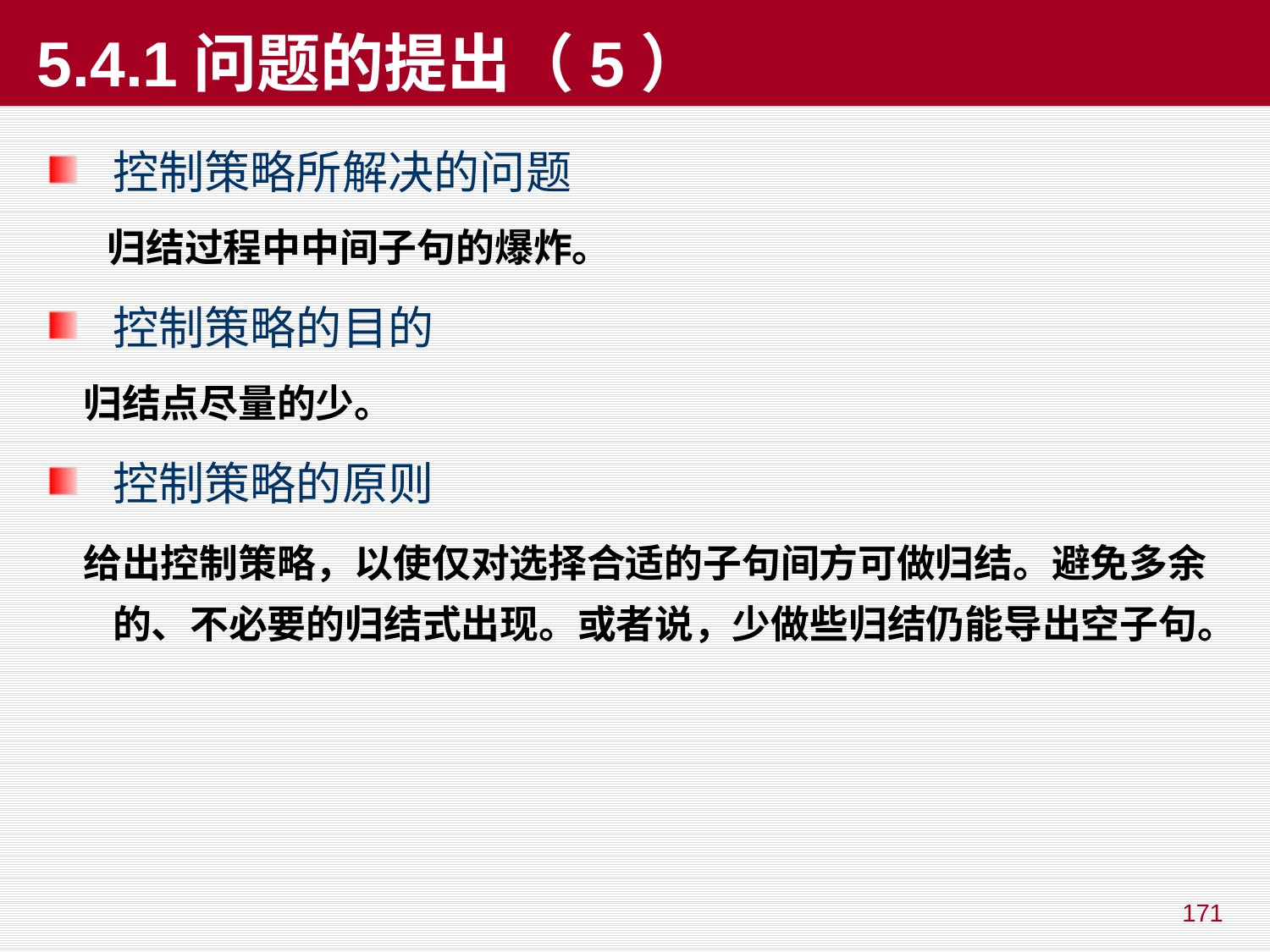

# 5.4.1问题的提出（5）
控制策略所解决的问题
      归结过程中中间子句的爆炸。
控制策略的目的
   归结点尽量的少。
控制策略的原则
   给出控制策略，以使仅对选择合适的子句间方可做归结。避免多余的、不必要的归结式出现。或者说，少做些归结仍能导出空子句。
171